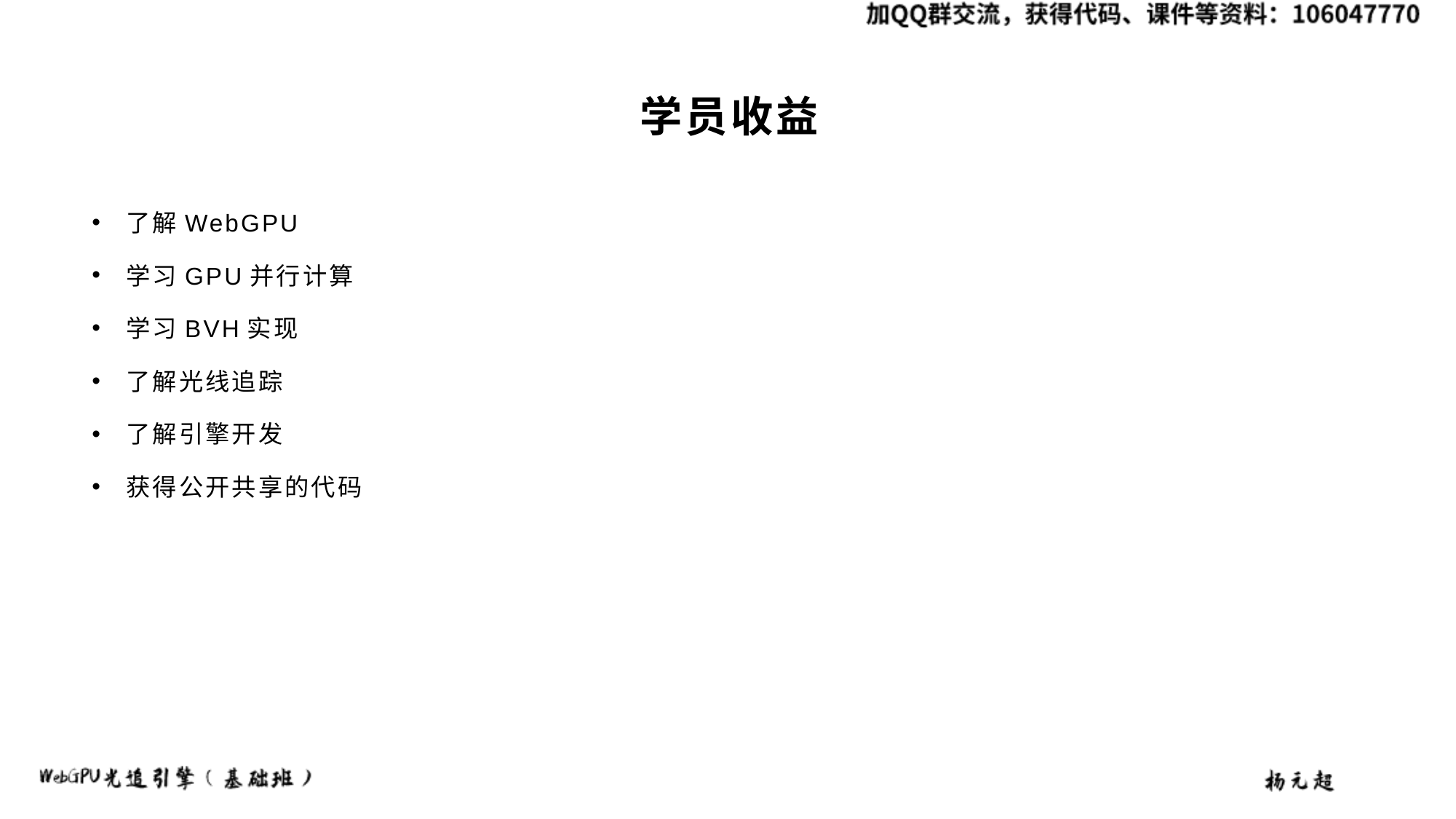

# 学员收益
了解WebGPU
学习GPU并行计算
学习BVH实现
了解光线追踪
了解引擎开发
获得公开共享的代码